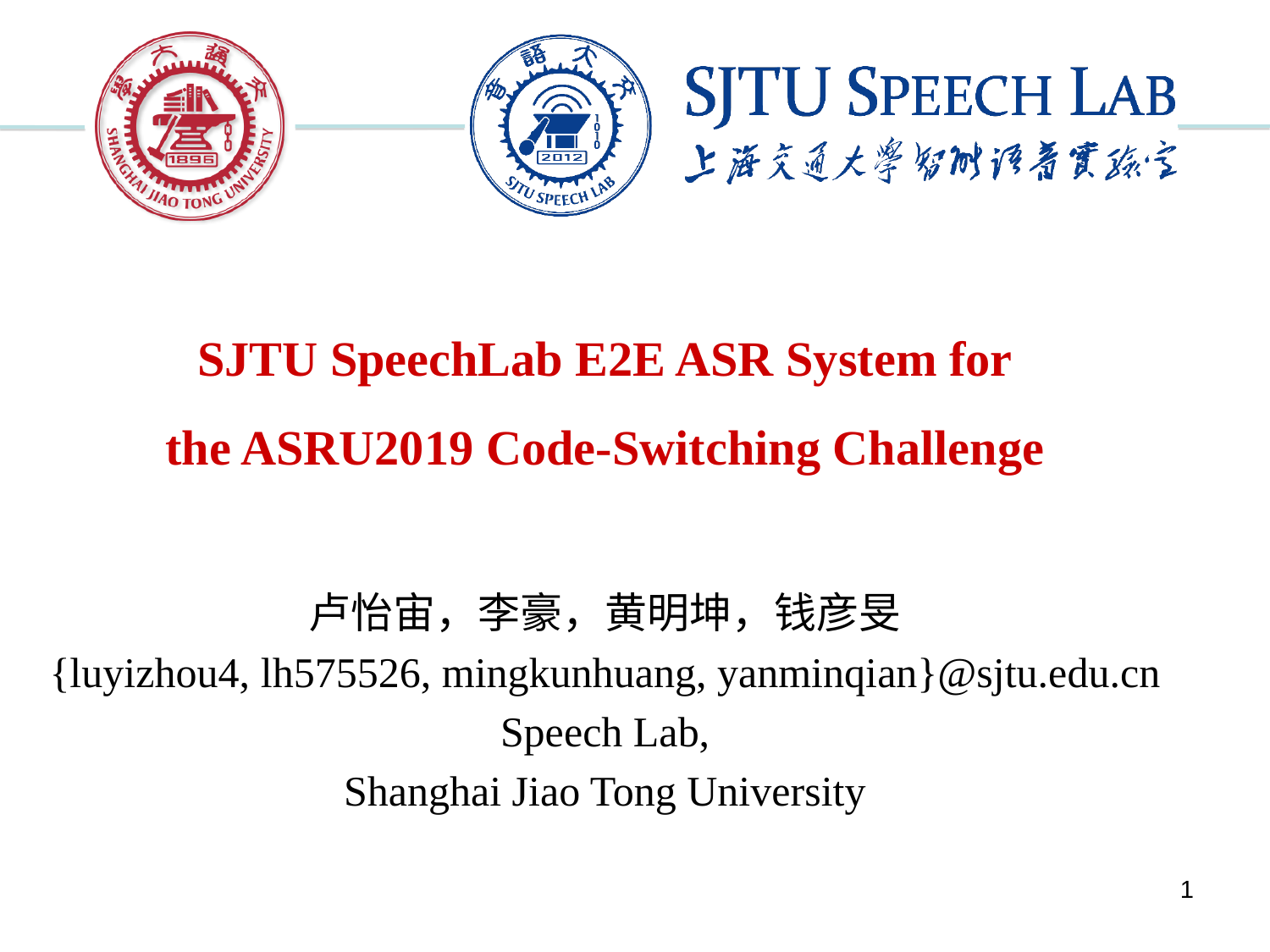

# SJTU SpeechLab E2E ASR System for the ASRU2019 Code-Switching Challenge

卢怡宙，李豪，黄明坤，钱彦旻
{luyizhou4, lh575526, mingkunhuang, yanminqian}@sjtu.edu.cn
Speech Lab,
Shanghai Jiao Tong University
1